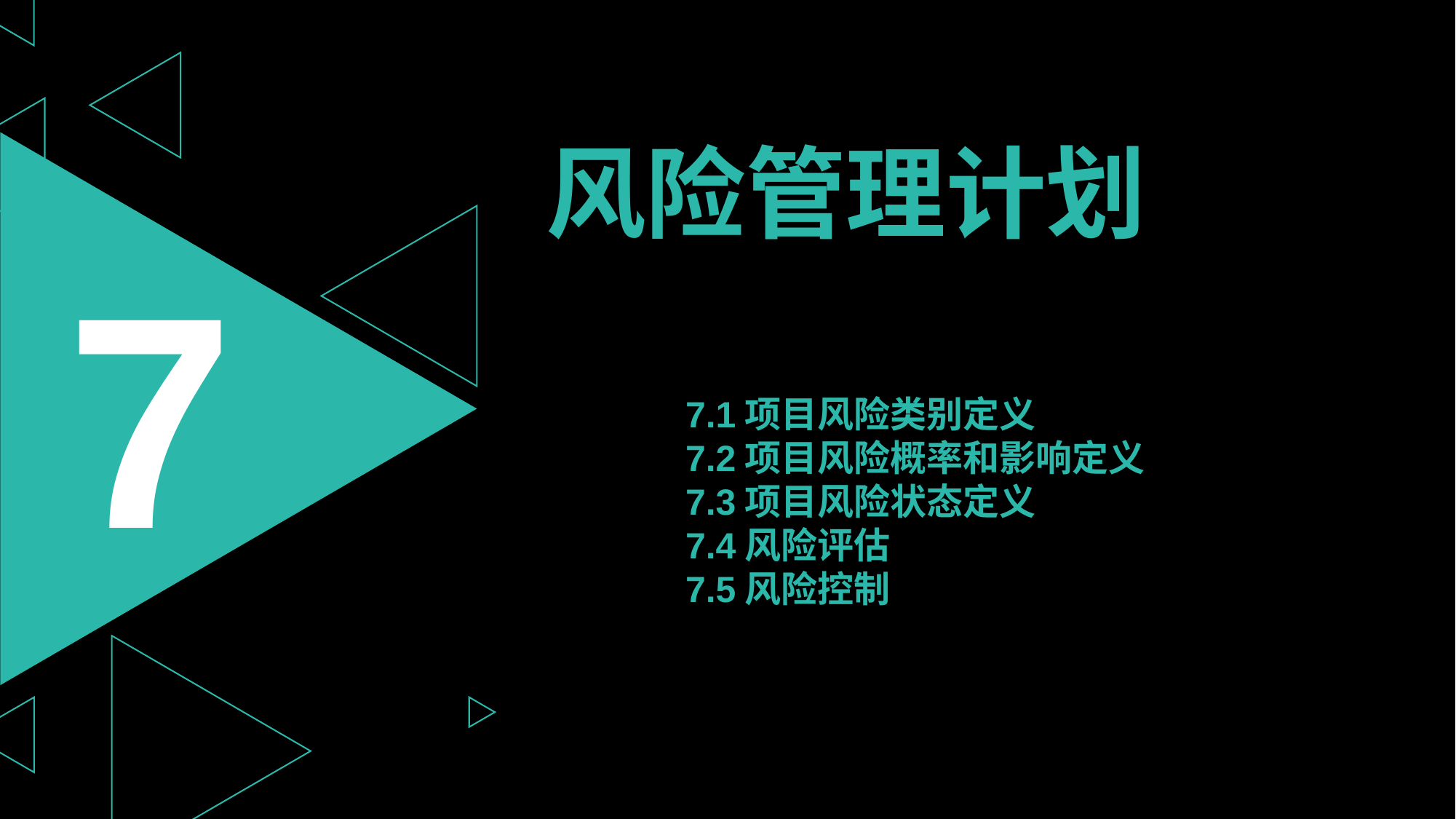

风险管理计划
7
7.1项目风险类别定义
7.2项目风险概率和影响定义
7.3项目风险状态定义
7.4风险评估
7.5风险控制